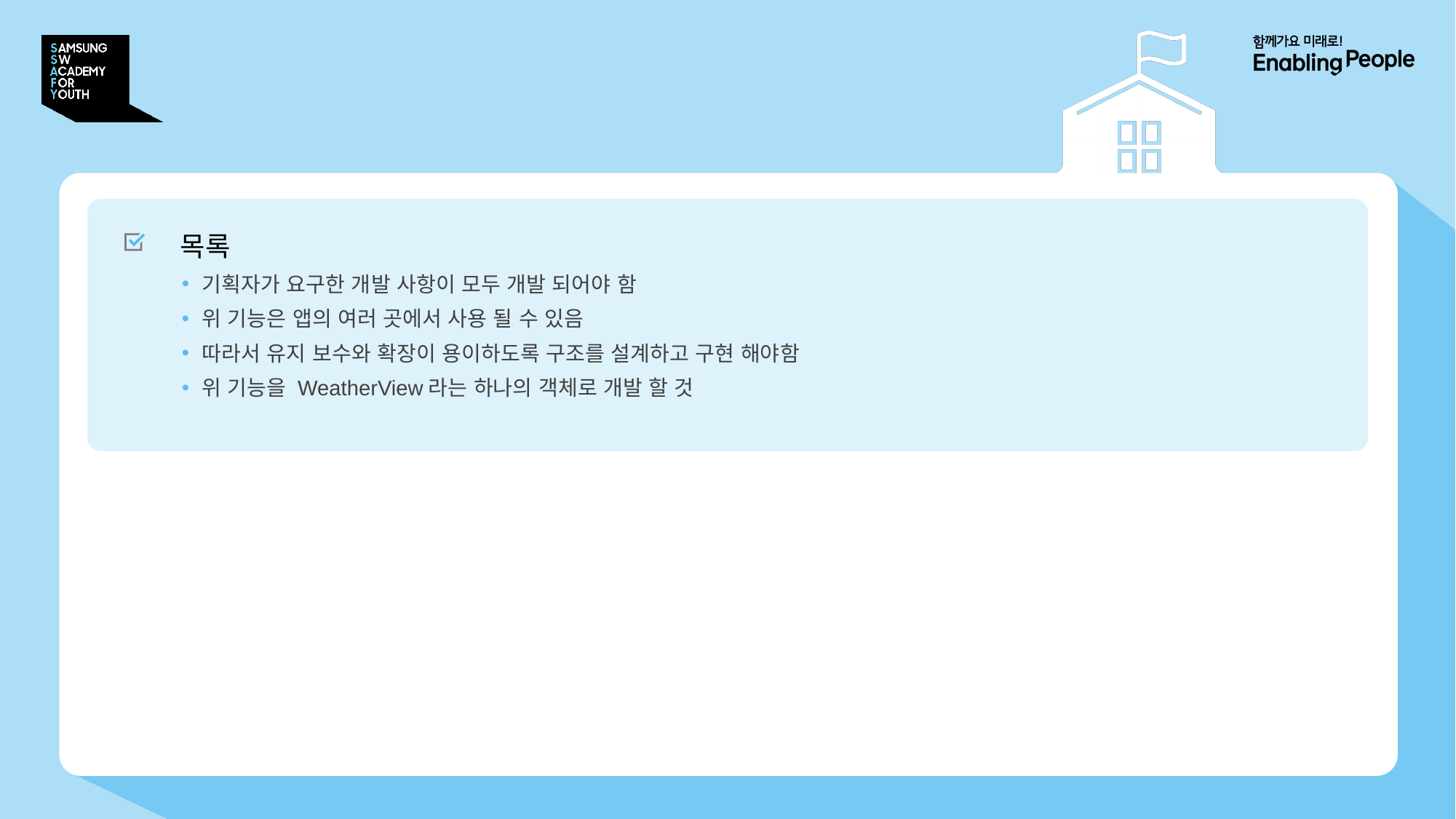

# 고려해야 하는 사항

목록
기획자가 요구한 개발 사항이 모두 개발 되어야 함
위 기능은 앱의 여러 곳에서 사용 될 수 있음
따라서 유지 보수와 확장이 용이하도록 구조를 설계하고 구현 해야함
위 기능을 WeatherView라는 하나의 객체로 개발 할 것